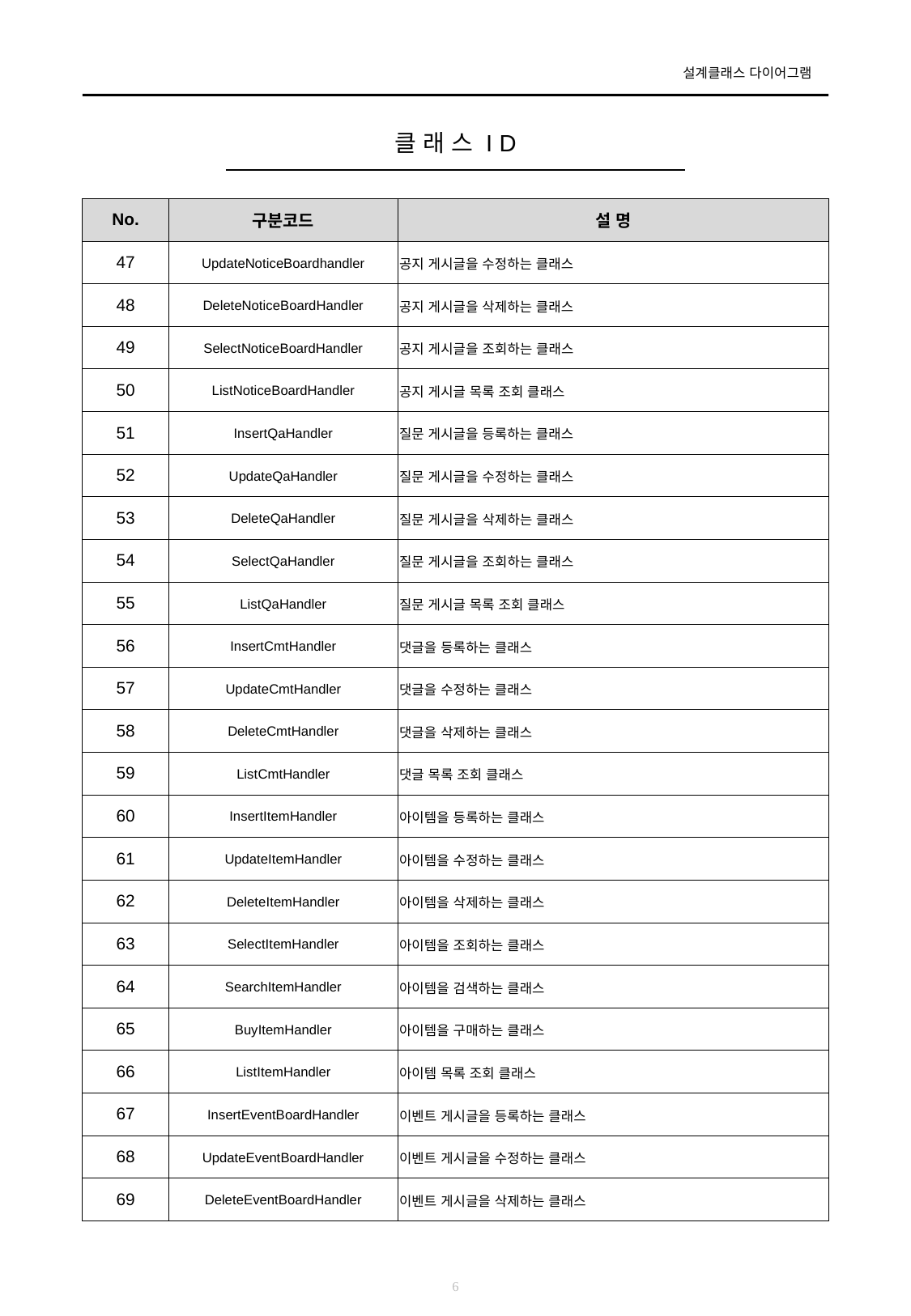

# 클 래 스 I D
| No. | 구분코드 | 설 명 |
| --- | --- | --- |
| 47 | UpdateNoticeBoardhandler | 공지 게시글을 수정하는 클래스 |
| 48 | DeleteNoticeBoardHandler | 공지 게시글을 삭제하는 클래스 |
| 49 | SelectNoticeBoardHandler | 공지 게시글을 조회하는 클래스 |
| 50 | ListNoticeBoardHandler | 공지 게시글 목록 조회 클래스 |
| 51 | InsertQaHandler | 질문 게시글을 등록하는 클래스 |
| 52 | UpdateQaHandler | 질문 게시글을 수정하는 클래스 |
| 53 | DeleteQaHandler | 질문 게시글을 삭제하는 클래스 |
| 54 | SelectQaHandler | 질문 게시글을 조회하는 클래스 |
| 55 | ListQaHandler | 질문 게시글 목록 조회 클래스 |
| 56 | InsertCmtHandler | 댓글을 등록하는 클래스 |
| 57 | UpdateCmtHandler | 댓글을 수정하는 클래스 |
| 58 | DeleteCmtHandler | 댓글을 삭제하는 클래스 |
| 59 | ListCmtHandler | 댓글 목록 조회 클래스 |
| 60 | InsertItemHandler | 아이템을 등록하는 클래스 |
| 61 | UpdateItemHandler | 아이템을 수정하는 클래스 |
| 62 | DeleteItemHandler | 아이템을 삭제하는 클래스 |
| 63 | SelectItemHandler | 아이템을 조회하는 클래스 |
| 64 | SearchItemHandler | 아이템을 검색하는 클래스 |
| 65 | BuyItemHandler | 아이템을 구매하는 클래스 |
| 66 | ListItemHandler | 아이템 목록 조회 클래스 |
| 67 | InsertEventBoardHandler | 이벤트 게시글을 등록하는 클래스 |
| 68 | UpdateEventBoardHandler | 이벤트 게시글을 수정하는 클래스 |
| 69 | DeleteEventBoardHandler | 이벤트 게시글을 삭제하는 클래스 |
6